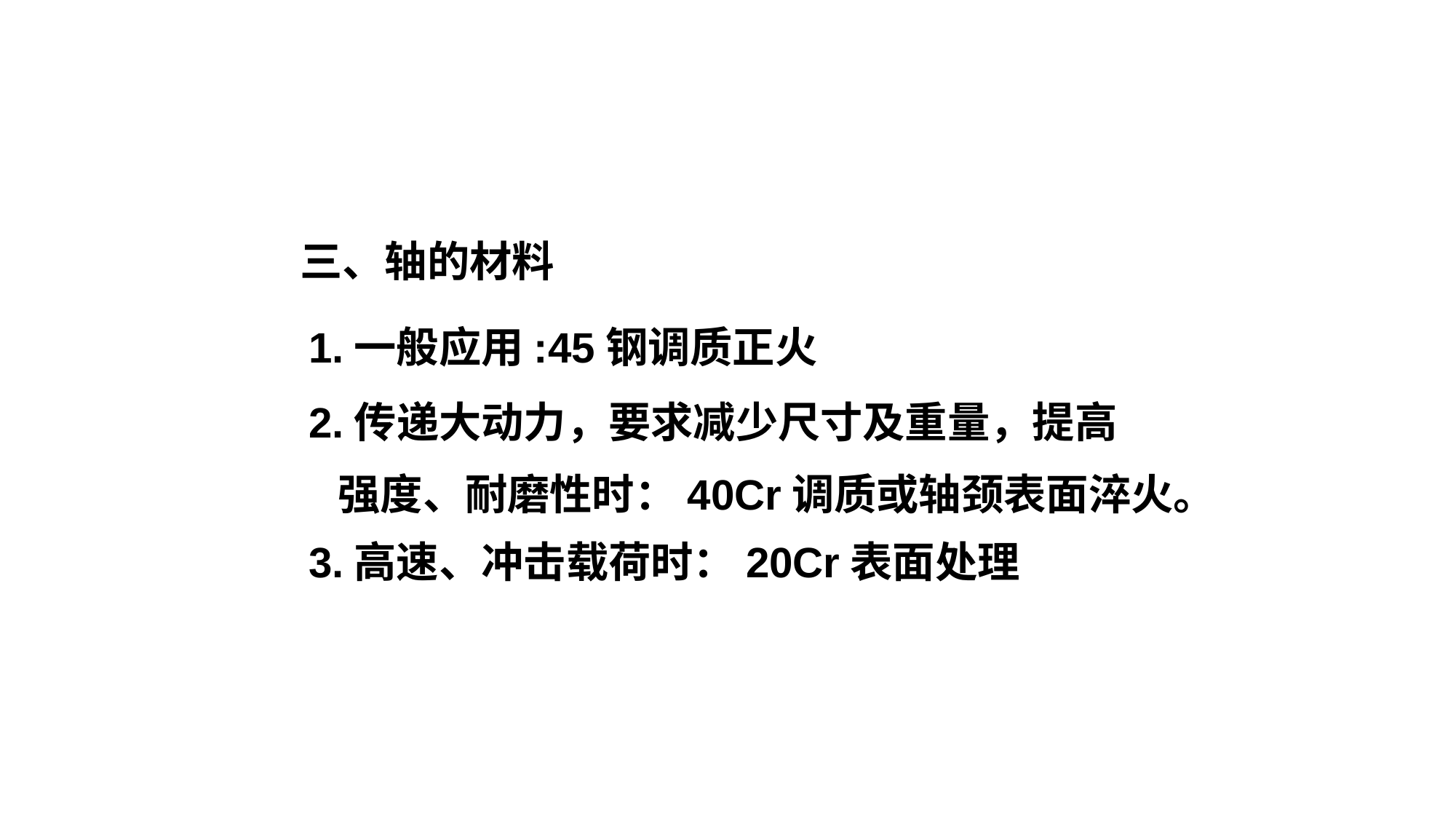

三、轴的材料
1.一般应用:45钢调质正火
2.传递大动力，要求减少尺寸及重量，提高
  强度、耐磨性时：40Cr调质或轴颈表面淬火。
3.高速、冲击载荷时：20Cr表面处理